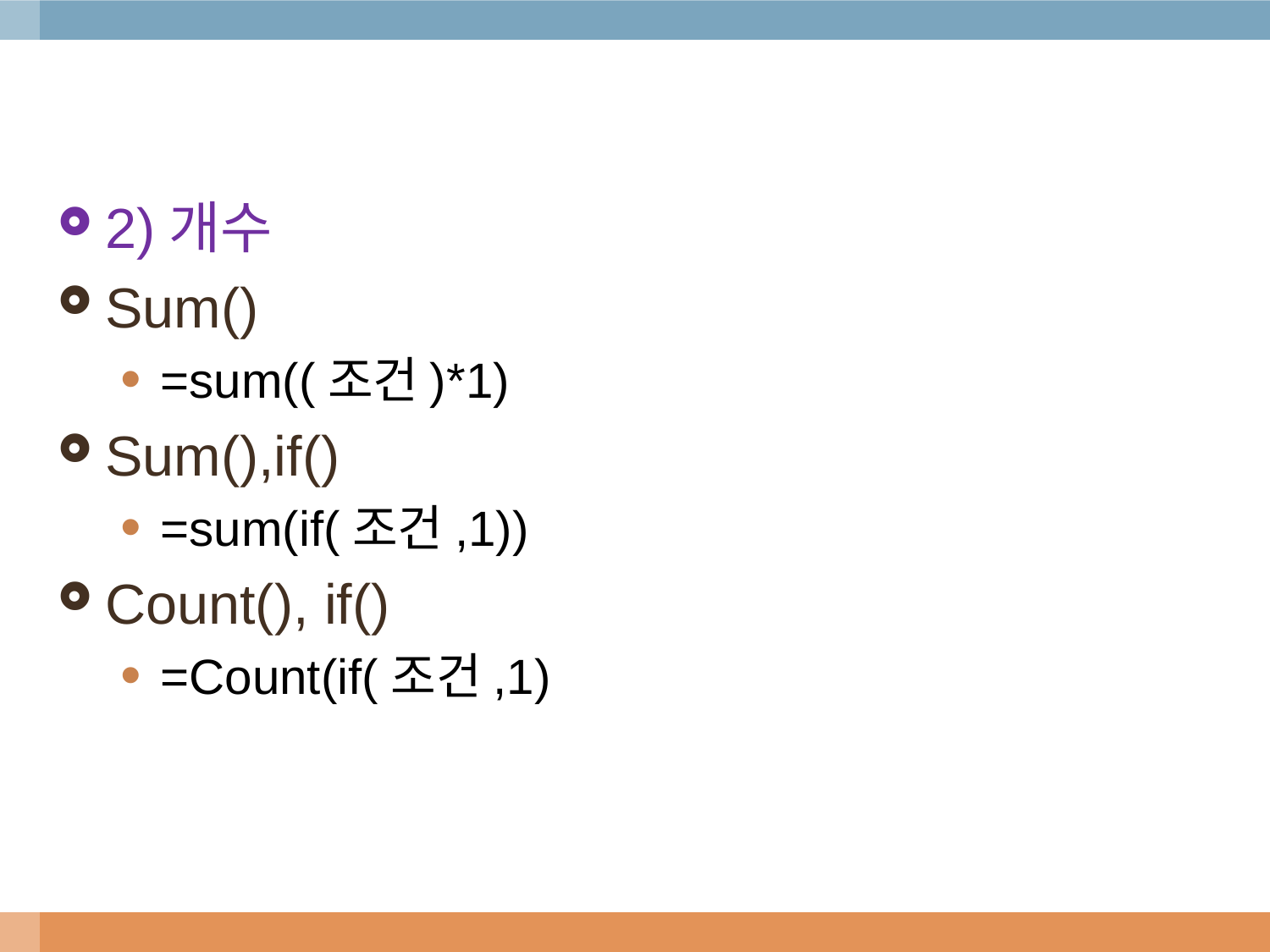

#
2)개수
Sum()
=sum((조건)*1)
Sum(),if()
=sum(if(조건,1))
Count(), if()
=Count(if(조건,1)